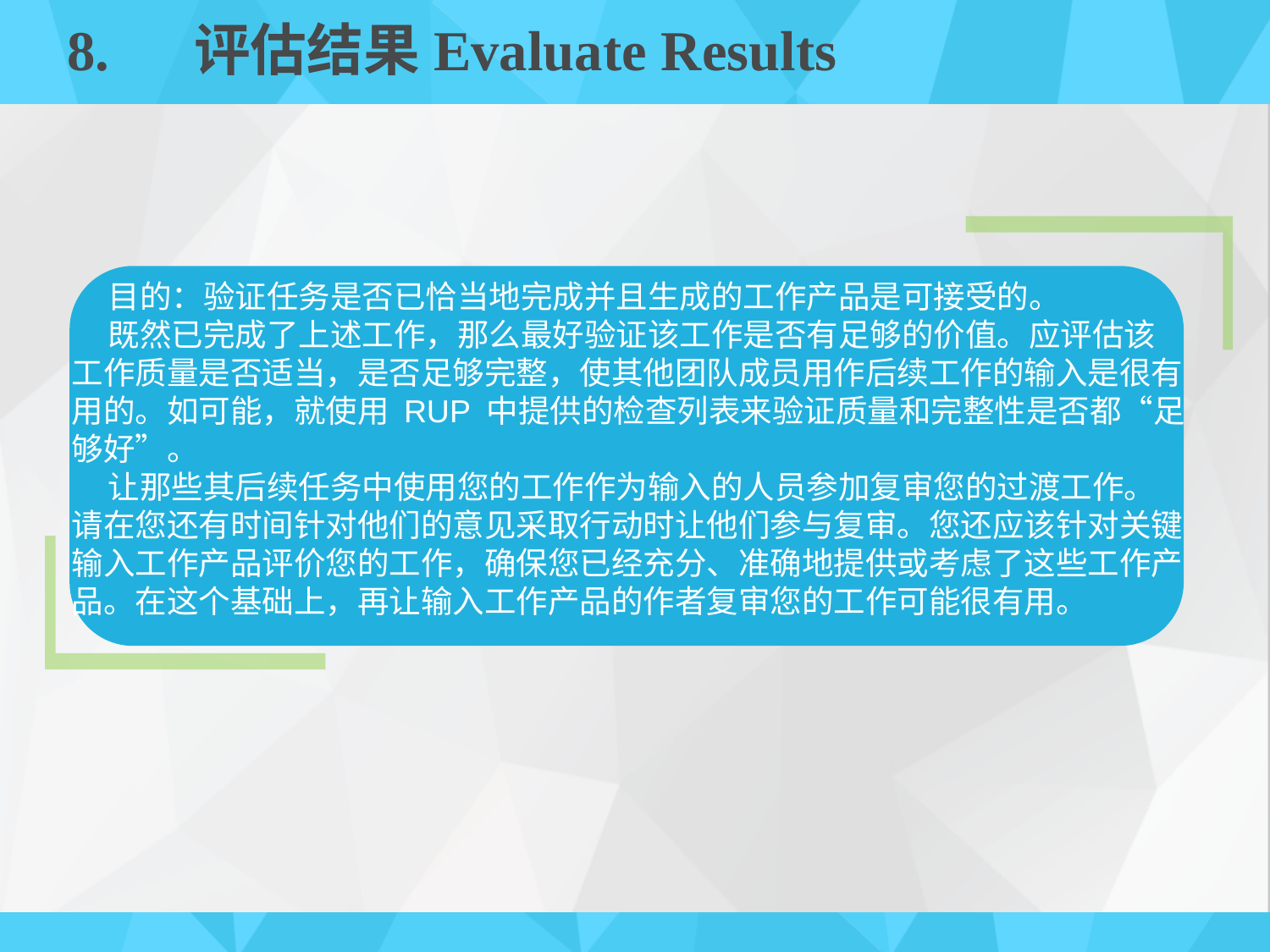

# 8.	评估结果Evaluate Results

    目的：验证任务是否已恰当地完成并且生成的工作产品是可接受的。
    既然已完成了上述工作，那么最好验证该工作是否有足够的价值。应评估该工作质量是否适当，是否足够完整，使其他团队成员用作后续工作的输入是很有用的。如可能，就使用 RUP 中提供的检查列表来验证质量和完整性是否都“足够好”。
    让那些其后续任务中使用您的工作作为输入的人员参加复审您的过渡工作。请在您还有时间针对他们的意见采取行动时让他们参与复审。您还应该针对关键输入工作产品评价您的工作，确保您已经充分、准确地提供或考虑了这些工作产品。在这个基础上，再让输入工作产品的作者复审您的工作可能很有用。